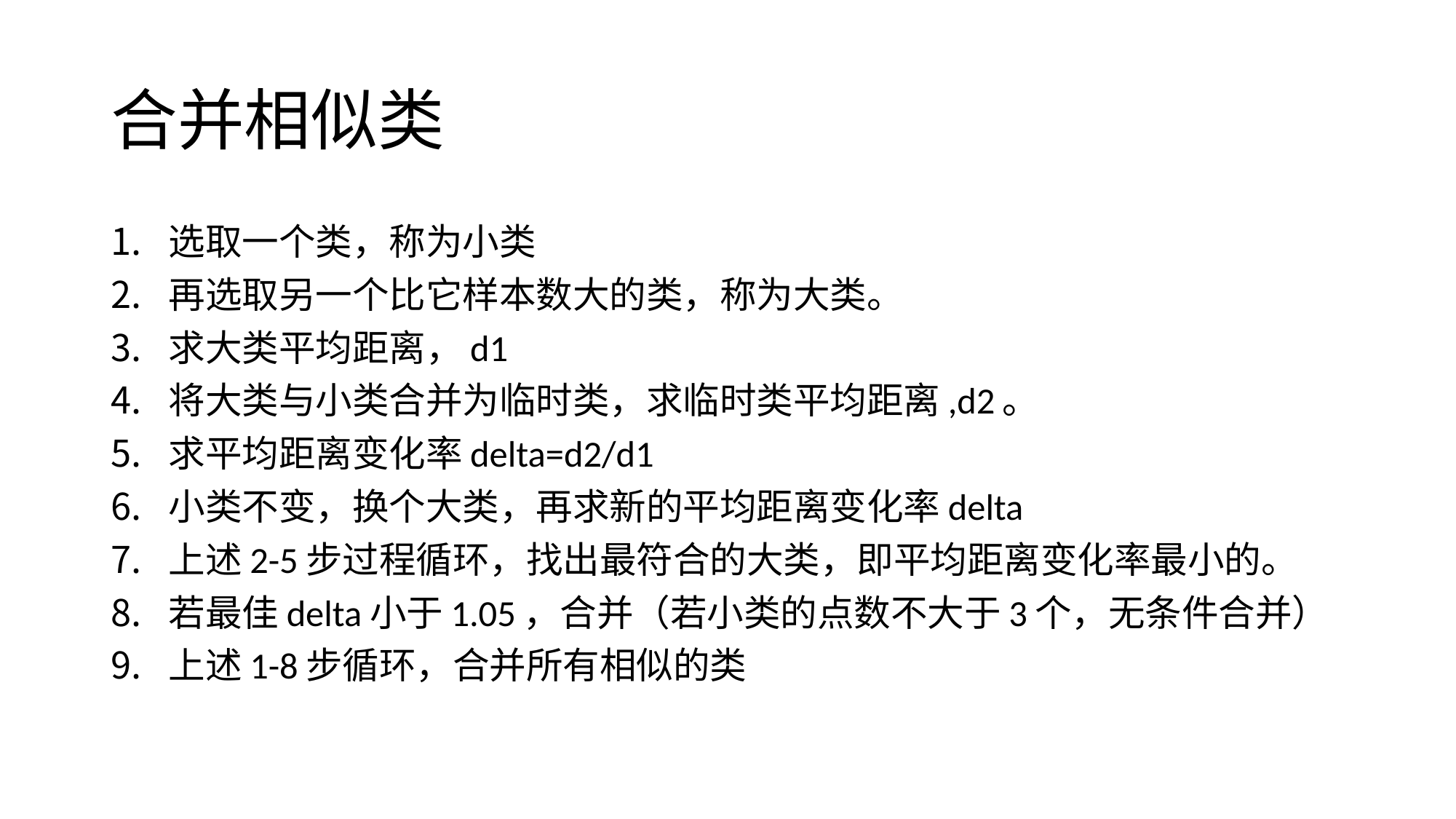

# 合并相似类
选取一个类，称为小类
再选取另一个比它样本数大的类，称为大类。
求大类平均距离，d1
将大类与小类合并为临时类，求临时类平均距离,d2。
求平均距离变化率delta=d2/d1
小类不变，换个大类，再求新的平均距离变化率delta
上述2-5步过程循环，找出最符合的大类，即平均距离变化率最小的。
若最佳delta小于1.05，合并（若小类的点数不大于3个，无条件合并）
上述1-8步循环，合并所有相似的类